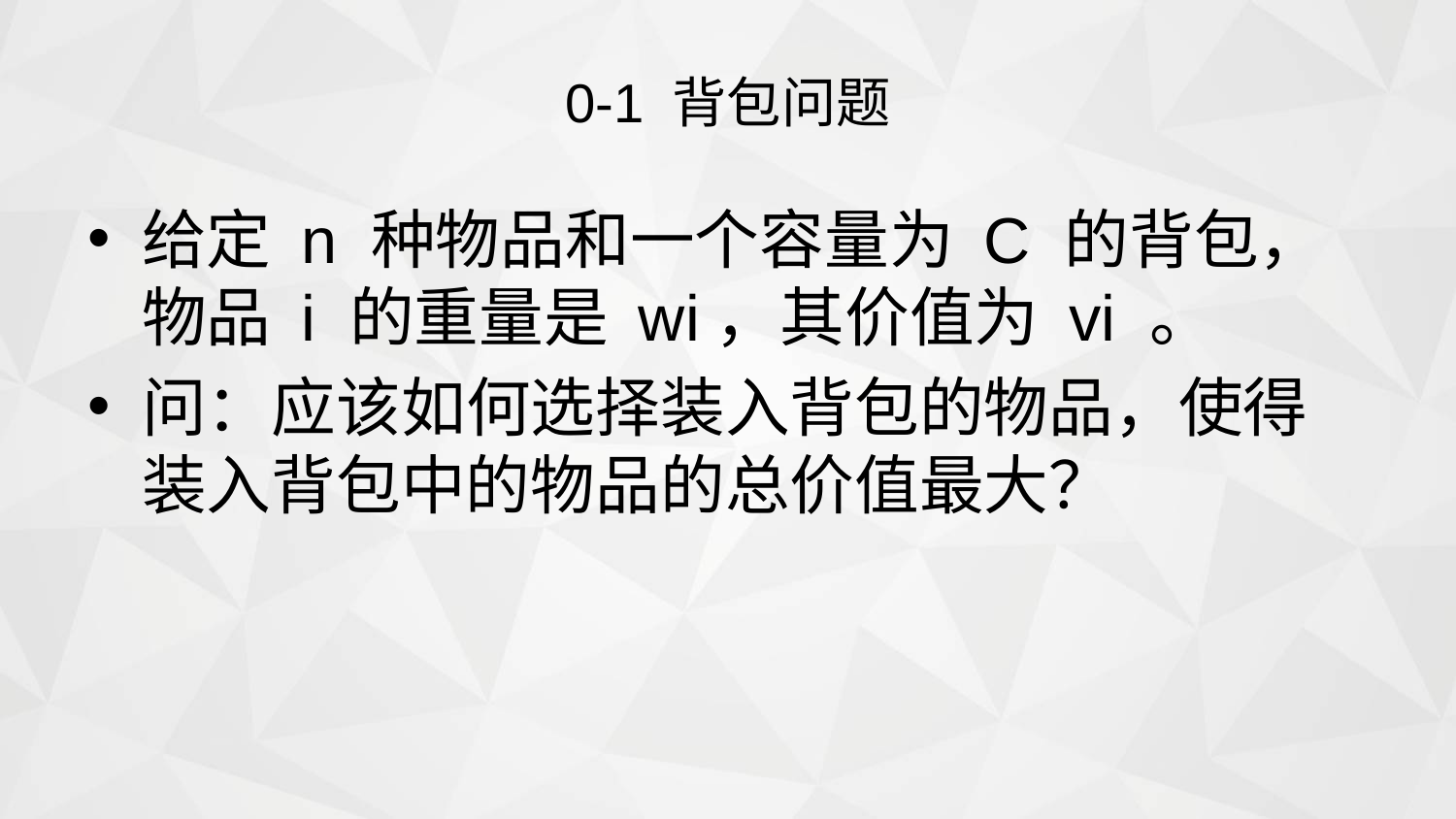

# 0-1 背包问题
给定 n 种物品和一个容量为 C 的背包，物品 i 的重量是 wi，其价值为 vi 。
问：应该如何选择装入背包的物品，使得装入背包中的物品的总价值最大？